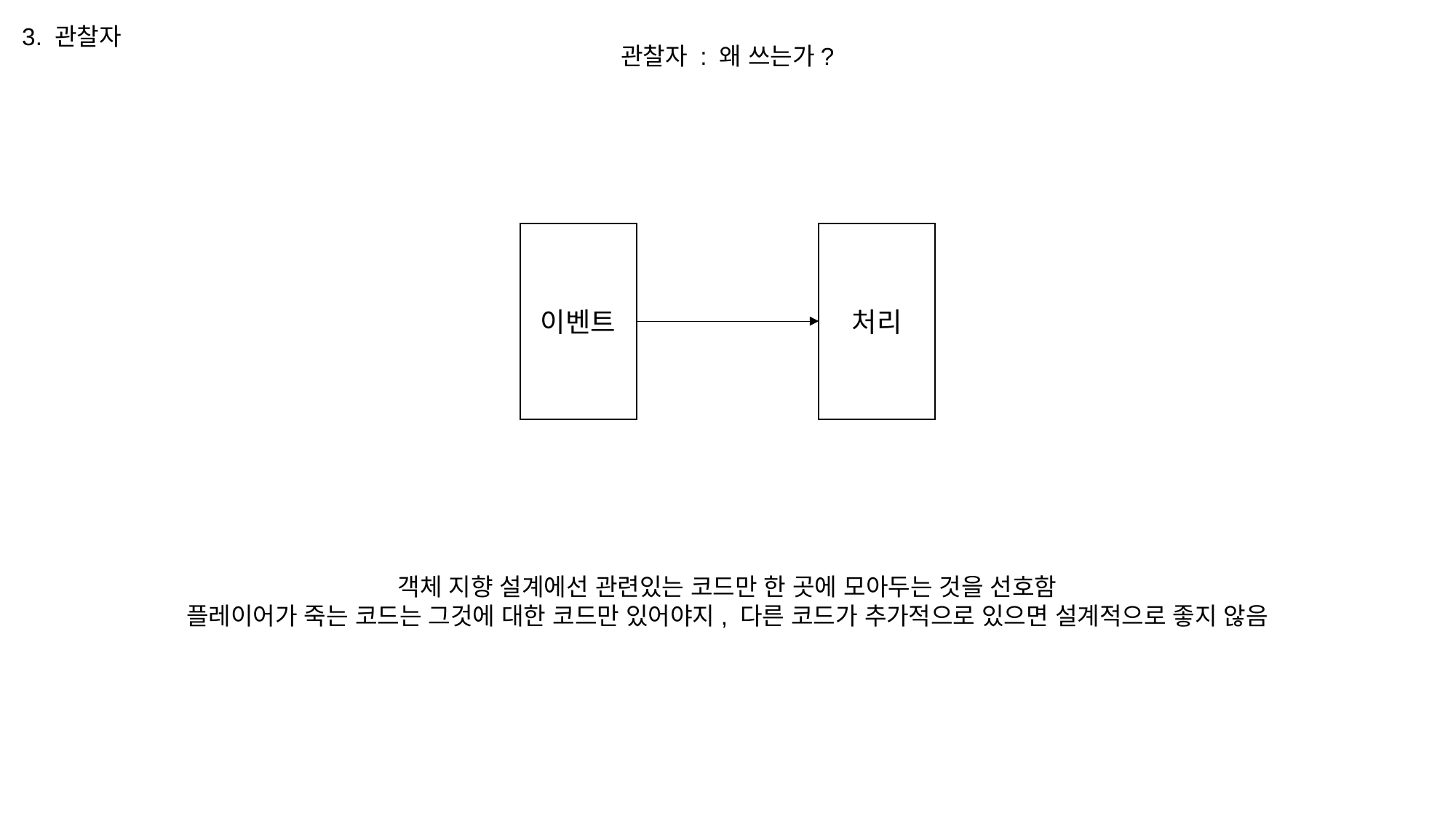

3. 관찰자
관찰자 : 왜 쓰는가?
이벤트
처리
객체 지향 설계에선 관련있는 코드만 한 곳에 모아두는 것을 선호함
플레이어가 죽는 코드는 그것에 대한 코드만 있어야지, 다른 코드가 추가적으로 있으면 설계적으로 좋지 않음